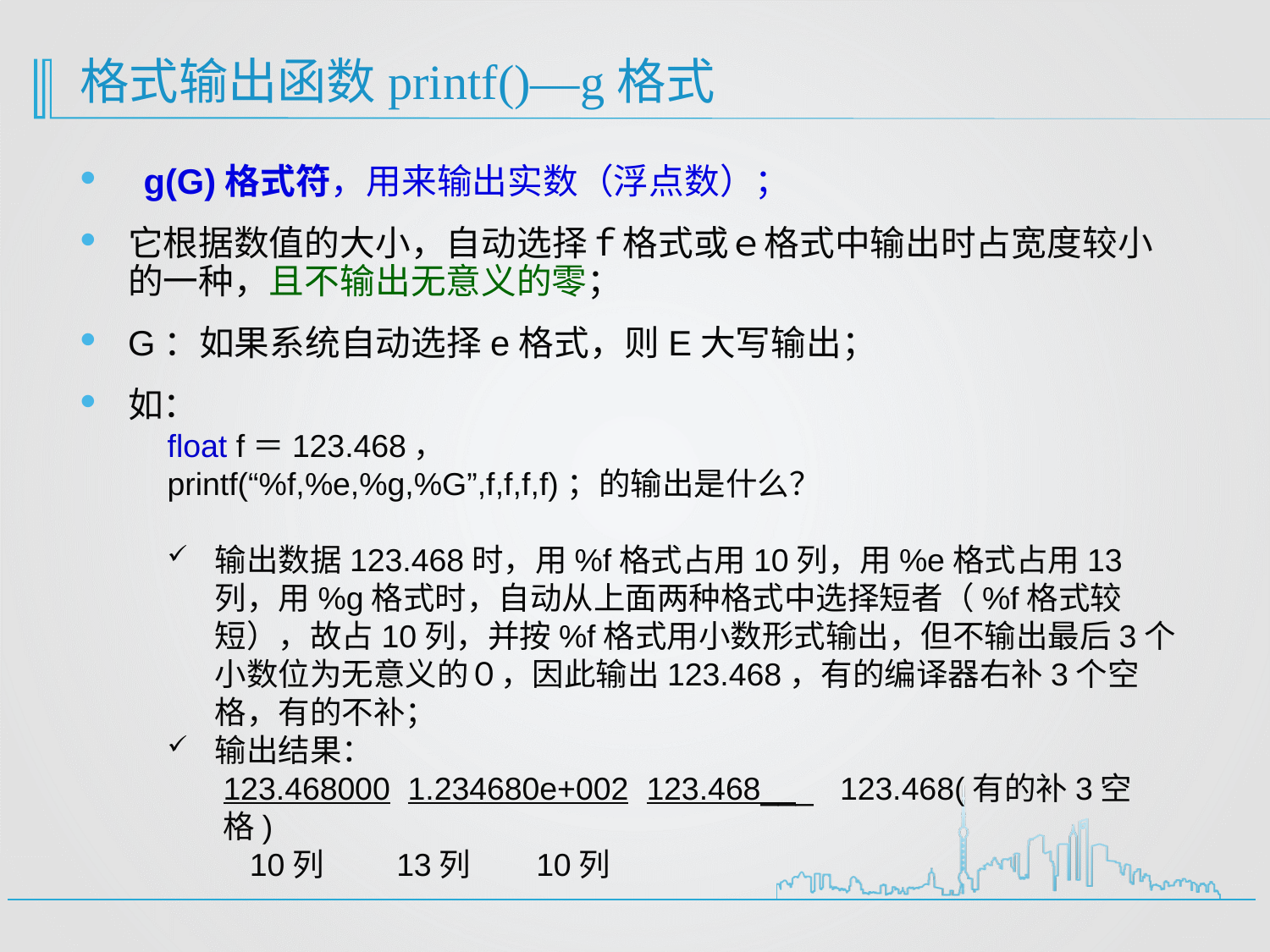

# 格式输出函数printf()—g格式
g(G)格式符，用来输出实数（浮点数）；
它根据数值的大小，自动选择ｆ格式或ｅ格式中输出时占宽度较小的一种，且不输出无意义的零；
G：如果系统自动选择e格式，则E大写输出；
如：
float f＝123.468，
printf(“%f,%e,%g,%G”,f,f,f,f)；的输出是什么？

输出数据123.468时，用%f格式占用10列，用%e格式占用13列，用%g格式时，自动从上面两种格式中选择短者（%f格式较短），故占10列，并按%f格式用小数形式输出，但不输出最后3个小数位为无意义的０，因此输出123.468，有的编译器右补3个空格，有的不补；
输出结果：
123.468000  1.234680e+002  123.468___   123.468(有的补3空格)
   10列         13列        10列